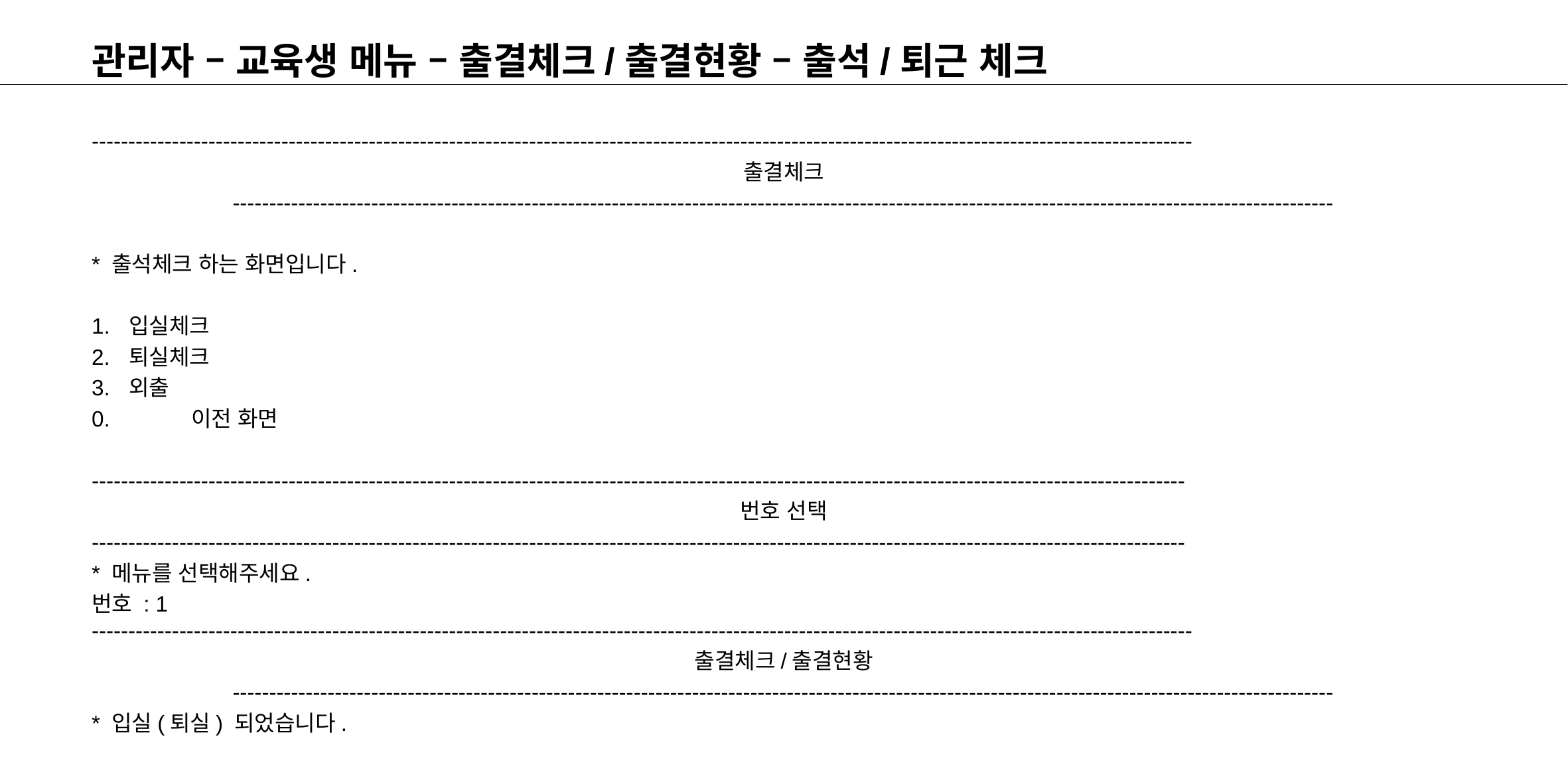

# 관리자 – 교육생 메뉴 – 출결체크/출결현황 – 출석/퇴근 체크
-------------------------------------------------------------------------------------------------------------------------------------------------------
출결체크
-------------------------------------------------------------------------------------------------------------------------------------------------------

* 출석체크 하는 화면입니다.

입실체크
퇴실체크
외출
0.	이전 화면

------------------------------------------------------------------------------------------------------------------------------------------------------
번호 선택
------------------------------------------------------------------------------------------------------------------------------------------------------
* 메뉴를 선택해주세요.
번호 : 1
-------------------------------------------------------------------------------------------------------------------------------------------------------
출결체크/출결현황
-------------------------------------------------------------------------------------------------------------------------------------------------------
* 입실(퇴실) 되었습니다.